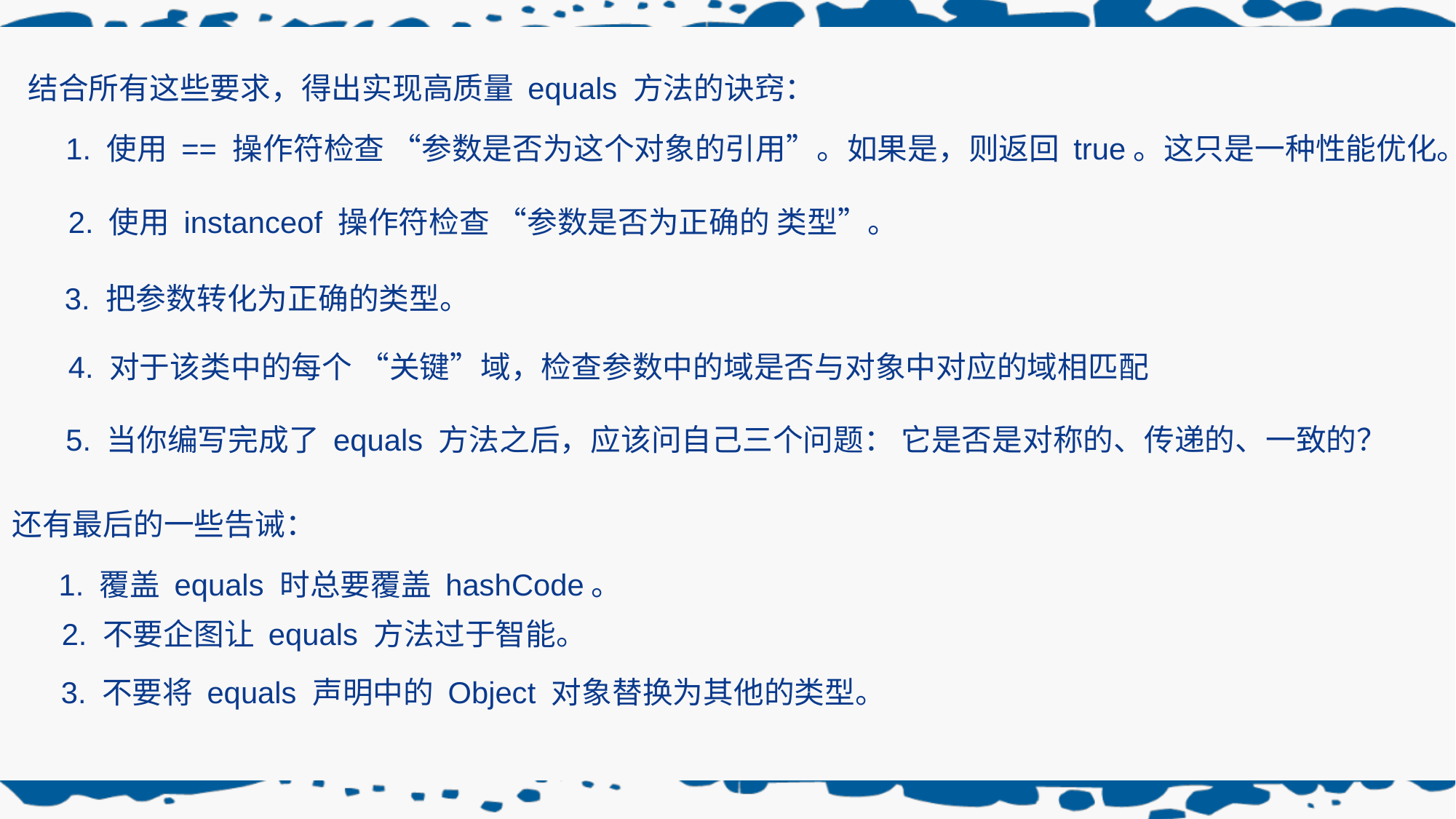

结合所有这些要求，得出实现高质量 equals 方法的诀窍：
1. 使用 == 操作符检查 “参数是否为这个对象的引用”。如果是，则返回 true。这只是一种性能优化。
2. 使用 instanceof 操作符检查 “参数是否为正确的 类型”。
3. 把参数转化为正确的类型。
4. 对于该类中的每个 “关键”域，检查参数中的域是否与对象中对应的域相匹配
5. 当你编写完成了 equals 方法之后，应该问自己三个问题： 它是否是对称的、传递的、一致的？
还有最后的一些告诫：
1. 覆盖 equals 时总要覆盖 hashCode。
2. 不要企图让 equals 方法过于智能。
3. 不要将 equals 声明中的 Object 对象替换为其他的类型。